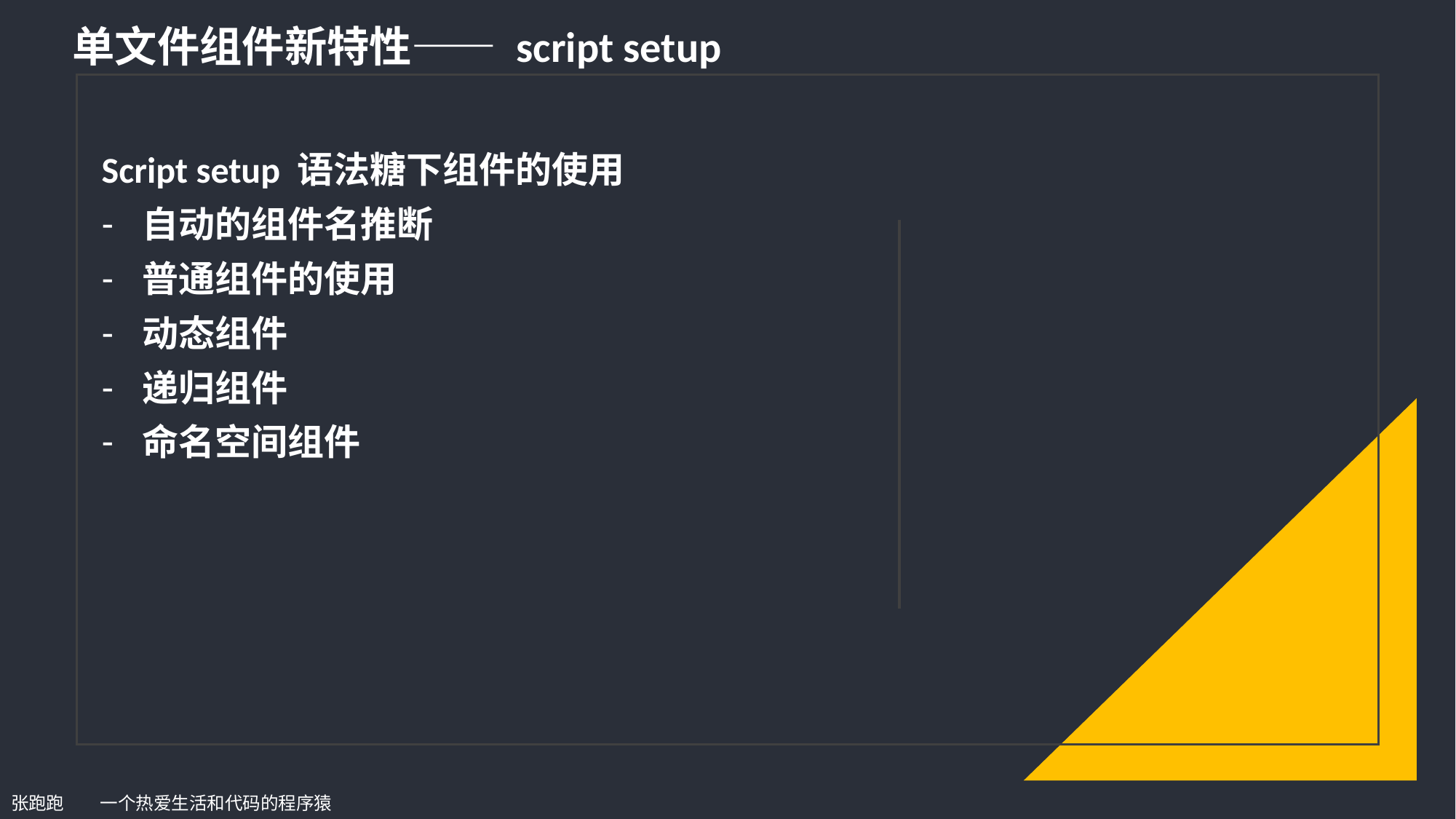

单文件组件新特性—— script setup

Script setup 语法糖下组件的使用
自动的组件名推断
普通组件的使用
动态组件
递归组件
命名空间组件

张跑跑         一个热爱生活和代码的程序猿